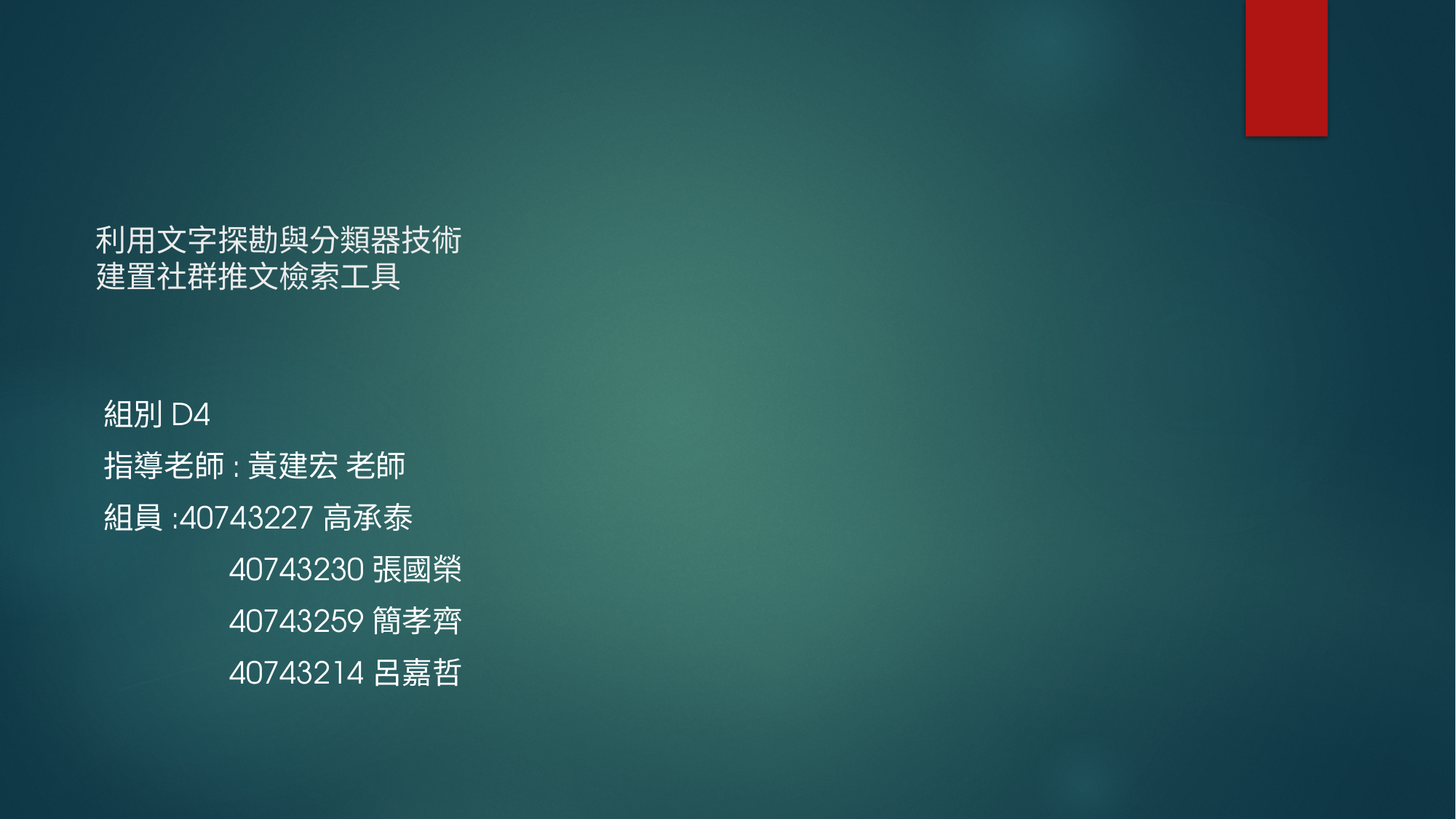

# 利用文字探勘與分類器技術 建置社群推文檢索工具
組別D4
指導老師:黃建宏 老師
組員:40743227高承泰
	  40743230張國榮
	  40743259簡孝齊
	  40743214呂嘉哲